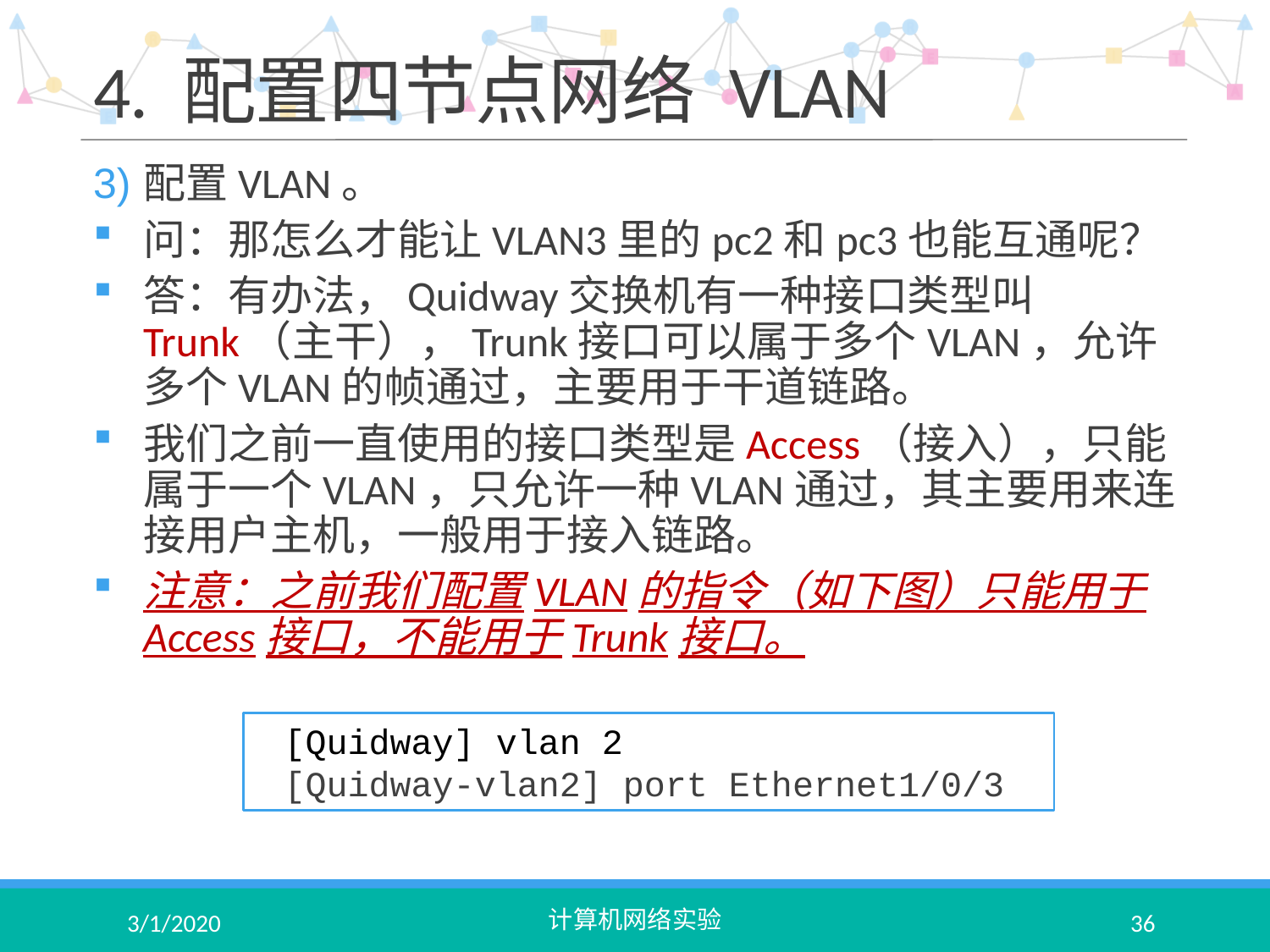

# 4. 配置四节点网络 VLAN
配置VLAN。
问：那怎么才能让VLAN3里的pc2和pc3也能互通呢？
答：有办法，Quidway交换机有一种接口类型叫Trunk（主干），Trunk接口可以属于多个VLAN，允许多个VLAN的帧通过，主要用于干道链路。
我们之前一直使用的接口类型是Access（接入），只能属于一个VLAN，只允许一种VLAN通过，其主要用来连接用户主机，一般用于接入链路。
注意：之前我们配置VLAN的指令（如下图）只能用于Access接口，不能用于Trunk接口。
[Quidway] vlan 2
[Quidway-vlan2] port Ethernet1/0/3
3/1/2020
计算机网络实验
36